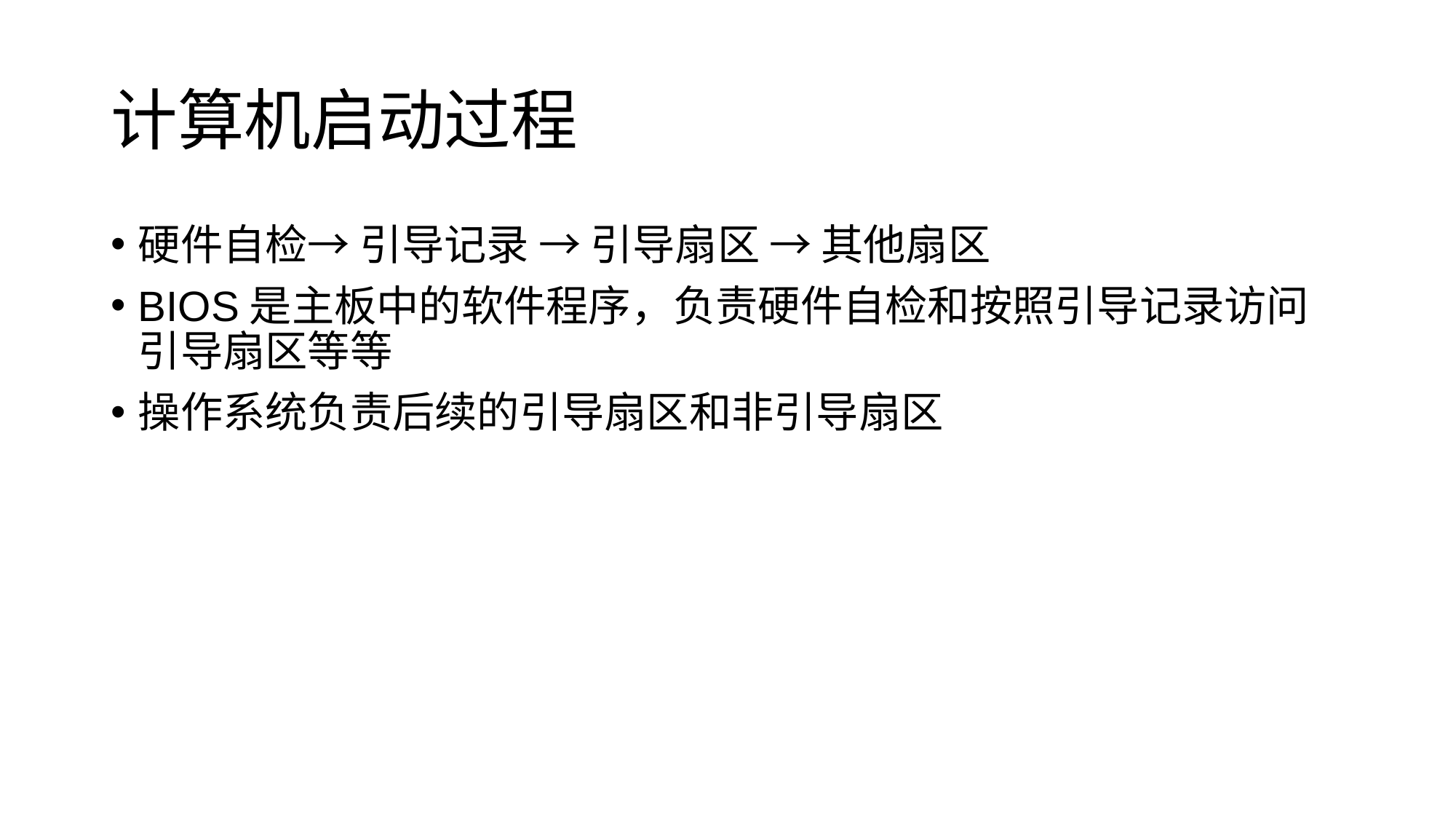

# 计算机启动过程
硬件自检→ 引导记录 → 引导扇区 → 其他扇区
BIOS是主板中的软件程序，负责硬件自检和按照引导记录访问引导扇区等等
操作系统负责后续的引导扇区和非引导扇区